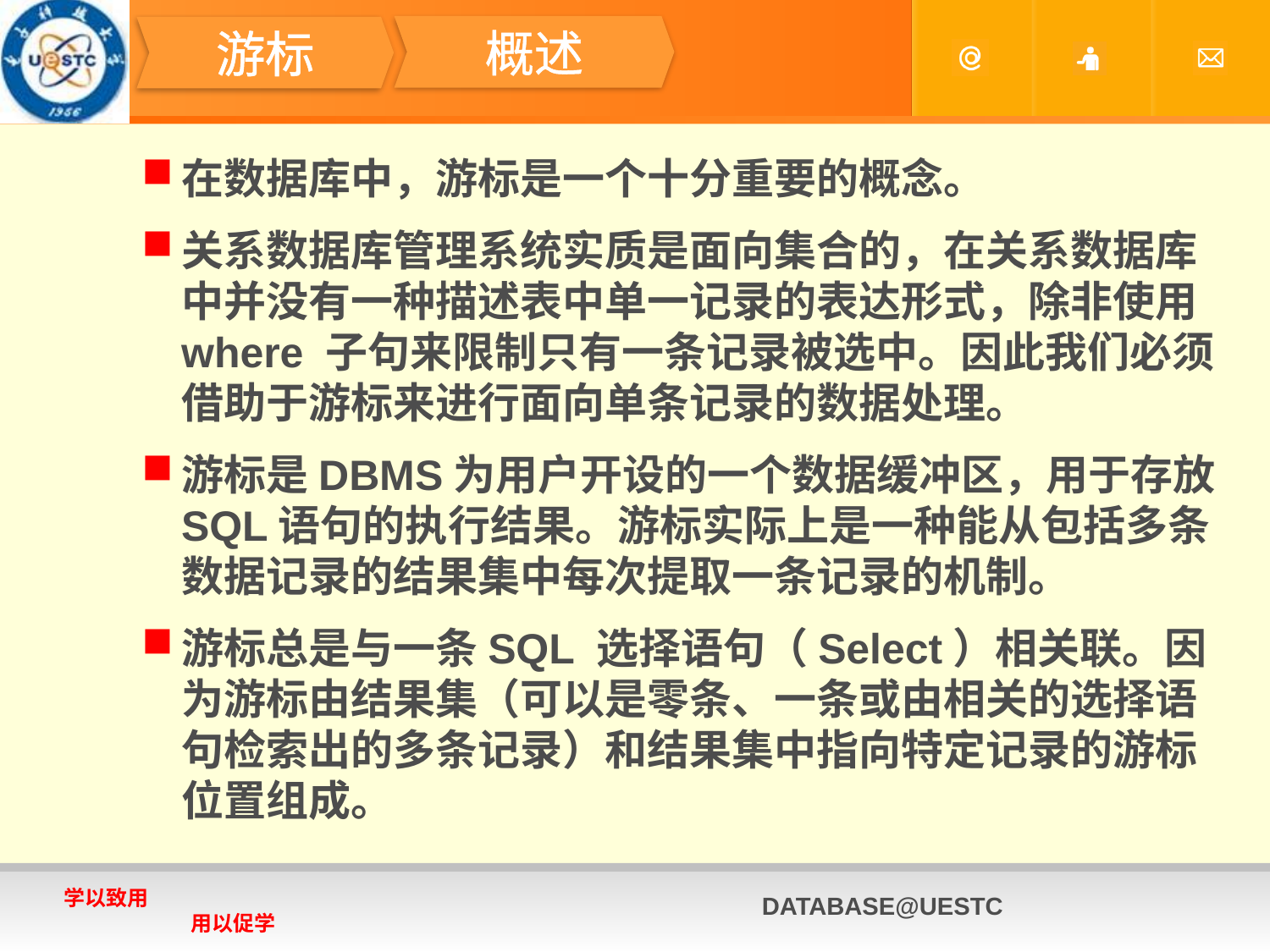

#
概述
游标
在数据库中，游标是一个十分重要的概念。
关系数据库管理系统实质是面向集合的，在关系数据库中并没有一种描述表中单一记录的表达形式，除非使用where 子句来限制只有一条记录被选中。因此我们必须借助于游标来进行面向单条记录的数据处理。
游标是DBMS为用户开设的一个数据缓冲区，用于存放SQL语句的执行结果。游标实际上是一种能从包括多条数据记录的结果集中每次提取一条记录的机制。
游标总是与一条SQL 选择语句（Select）相关联。因为游标由结果集（可以是零条、一条或由相关的选择语句检索出的多条记录）和结果集中指向特定记录的游标位置组成。